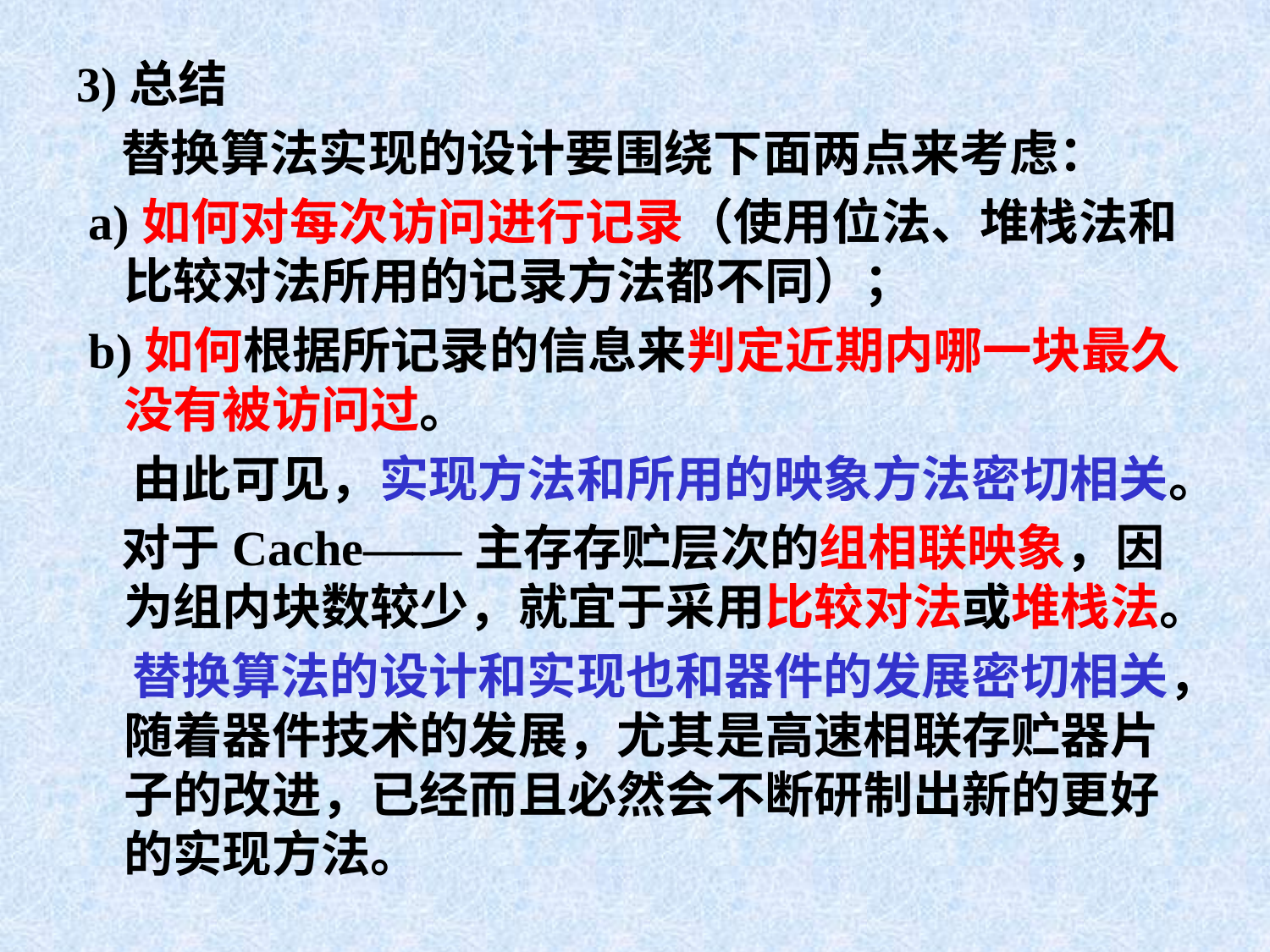

3)总结
   替换算法实现的设计要围绕下面两点来考虑：
 a)如何对每次访问进行记录（使用位法、堆栈法和比较对法所用的记录方法都不同）；
 b)如何根据所记录的信息来判定近期内哪一块最久没有被访问过。
    由此可见，实现方法和所用的映象方法密切相关。
   对于Cache——主存存贮层次的组相联映象，因为组内块数较少，就宜于采用比较对法或堆栈法。
    替换算法的设计和实现也和器件的发展密切相关，随着器件技术的发展，尤其是高速相联存贮器片子的改进，已经而且必然会不断研制出新的更好的实现方法。